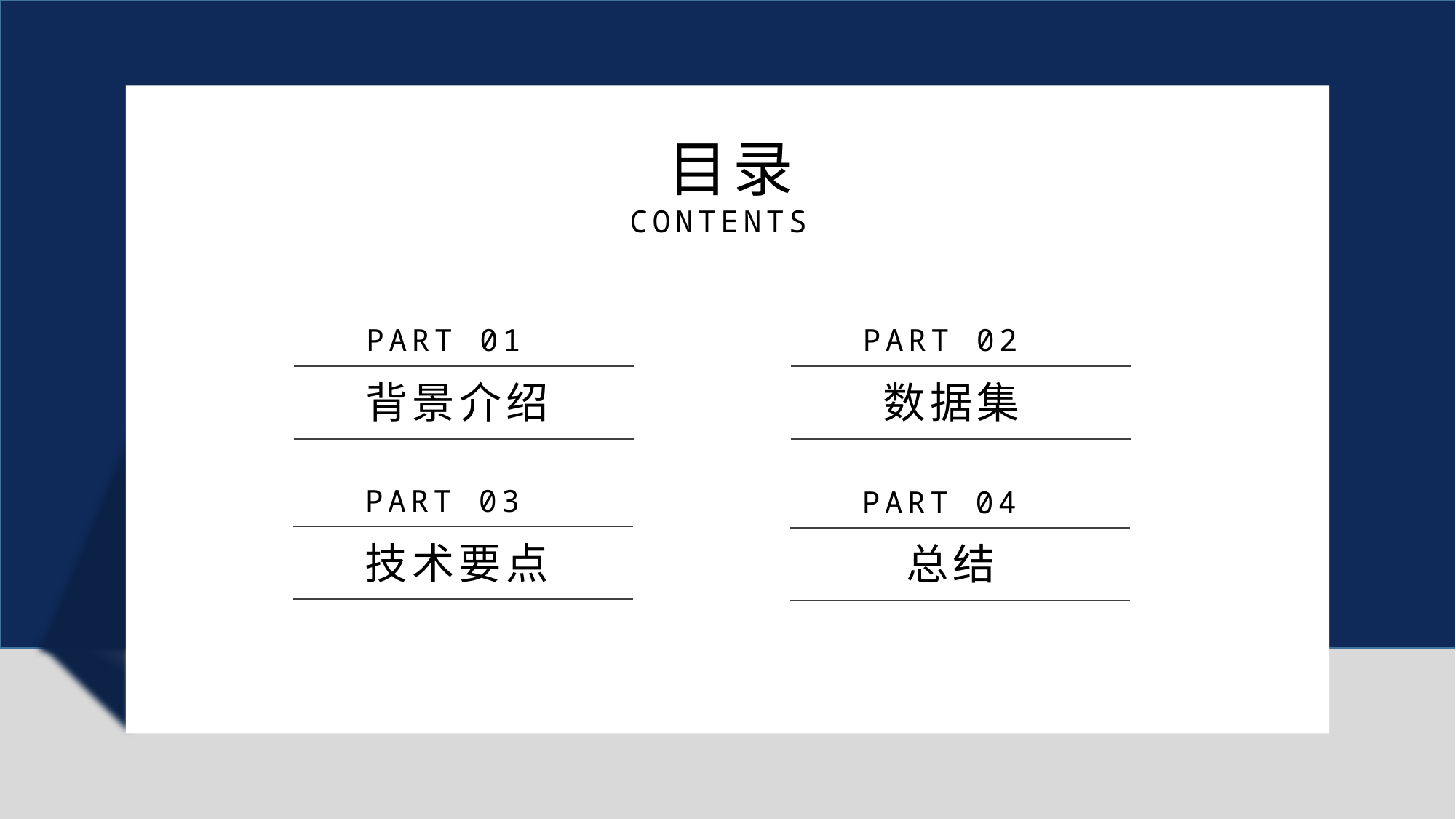

目录
CONTENTS
PART 02
数据集
PART 01
背景介绍

PART 03
技术要点
PART 04
总结